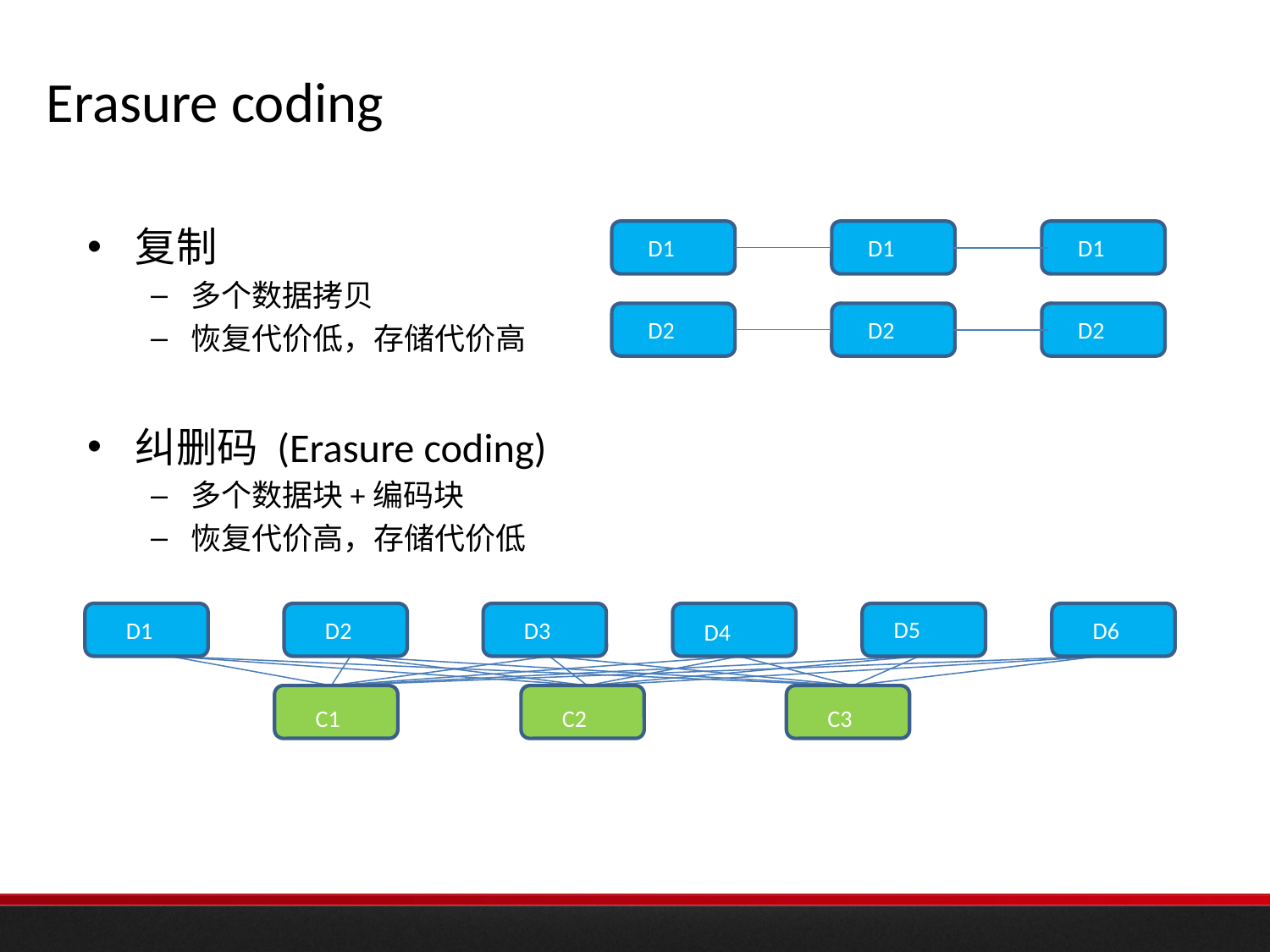

# Erasure coding
复制
多个数据拷贝
恢复代价低，存储代价高

纠删码 (Erasure coding)
多个数据块+编码块
恢复代价高，存储代价低

    D1
    D1
    D1
    D2
    D2
    D2

D5
D6
D1
D2
D3
D4

C1
C2
C3